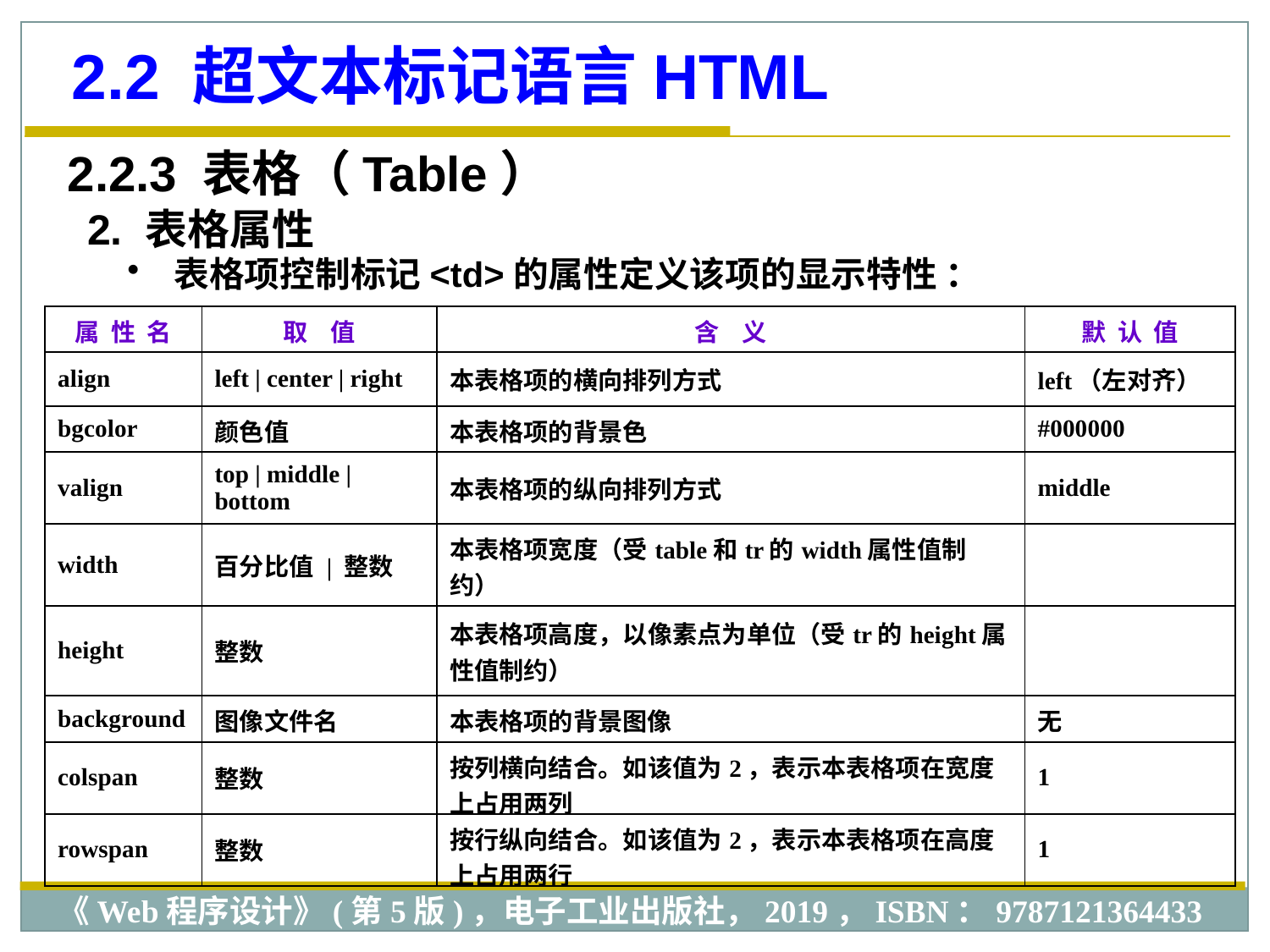

2.2 超文本标记语言HTML
2.2.3 表格（Table）
2. 表格属性
 表格项控制标记<td>的属性定义该项的显示特性 ：

| 属 性 名 | 取 值 | 含 义 | 默 认 值 |
| --- | --- | --- | --- |
| align | left | center | right | 本表格项的横向排列方式 | left（左对齐） |
| bgcolor | 颜色值 | 本表格项的背景色 | #000000 |
| valign | top | middle | bottom | 本表格项的纵向排列方式 | middle |
| width | 百分比值 | 整数 | 本表格项宽度（受table和tr的width属性值制约） |  |
| height | 整数 | 本表格项高度，以像素点为单位（受tr的height属性值制约） |  |
| background | 图像文件名 | 本表格项的背景图像 | 无 |
| colspan | 整数 | 按列横向结合。如该值为2，表示本表格项在宽度上占用两列 | 1 |
| rowspan | 整数 | 按行纵向结合。如该值为2，表示本表格项在高度上占用两行 | 1 |